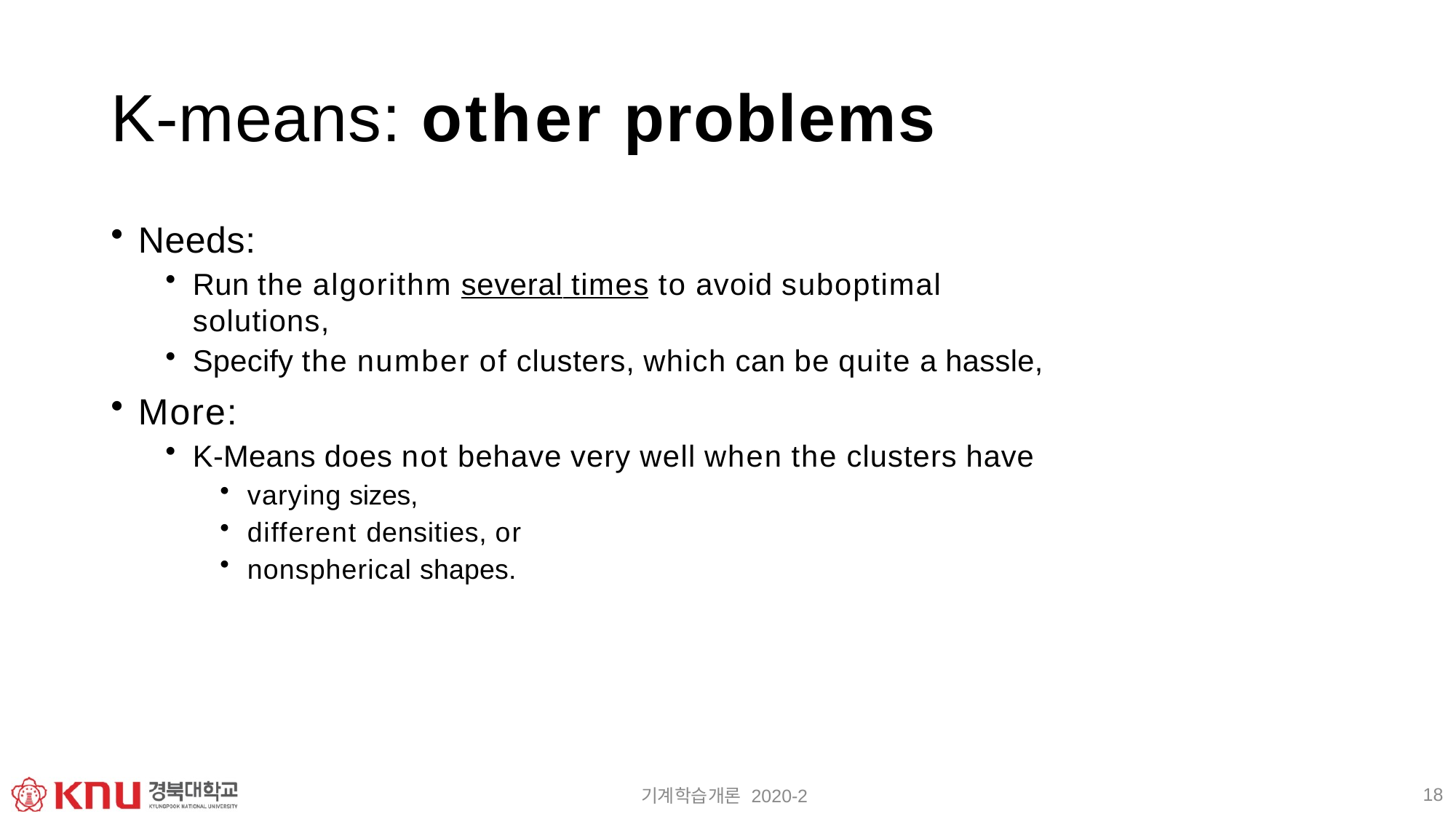

# K-means: other problems
Needs:
Run the algorithm several times to avoid suboptimal solutions,
Specify the number of clusters, which can be quite a hassle,
More:
K-Means does not behave very well when the clusters have
varying sizes,
different densities, or
nonspherical shapes.
18
기계학습개론 2020-2